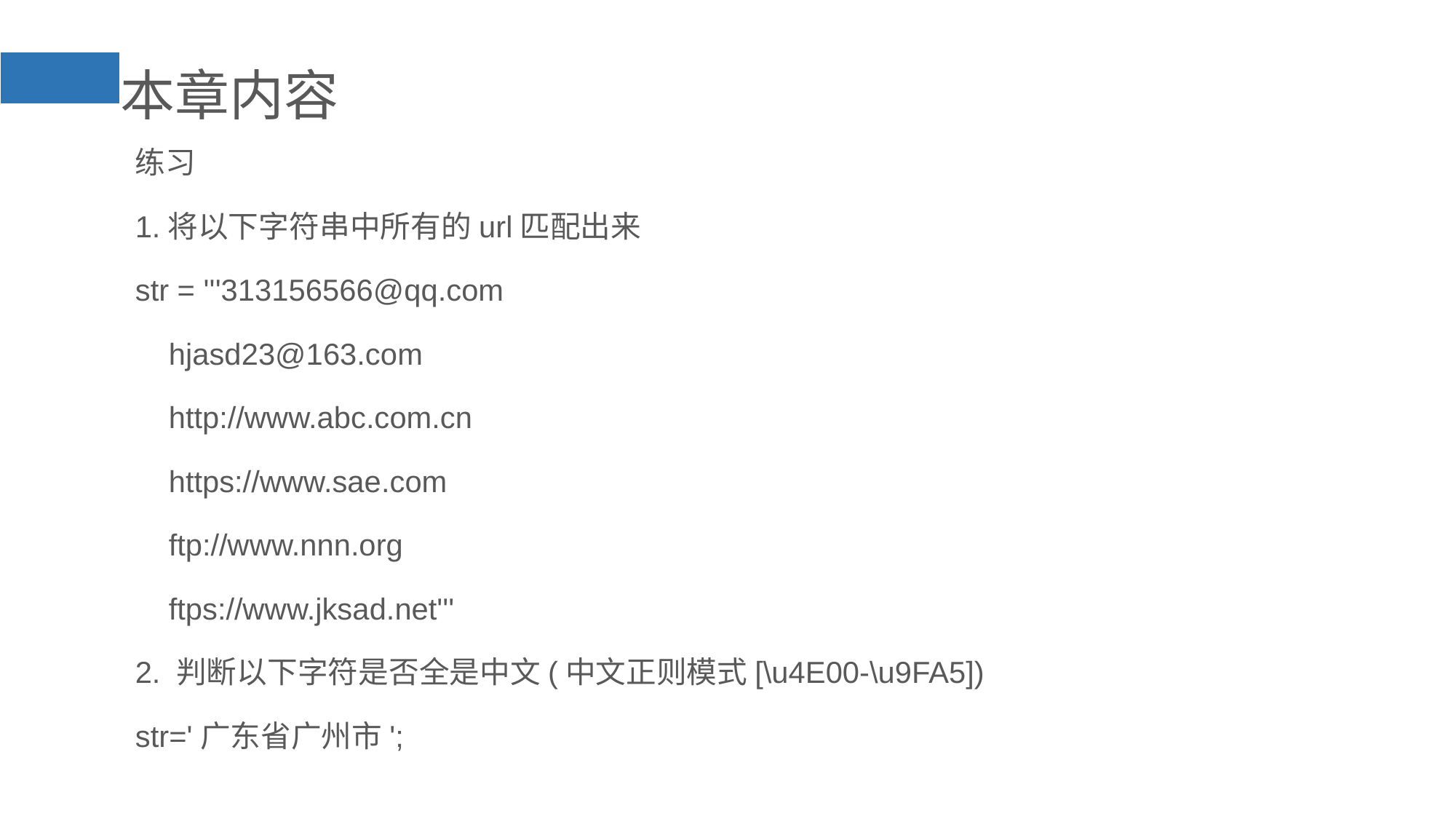

本章内容

练习
1.将以下字符串中所有的url匹配出来
str = '''313156566@qq.com
    hjasd23@163.com
    http://www.abc.com.cn
    https://www.sae.com
    ftp://www.nnn.org
    ftps://www.jksad.net'''
2. 判断以下字符是否全是中文(中文正则模式[\u4E00-\u9FA5])
str='广东省广州市';